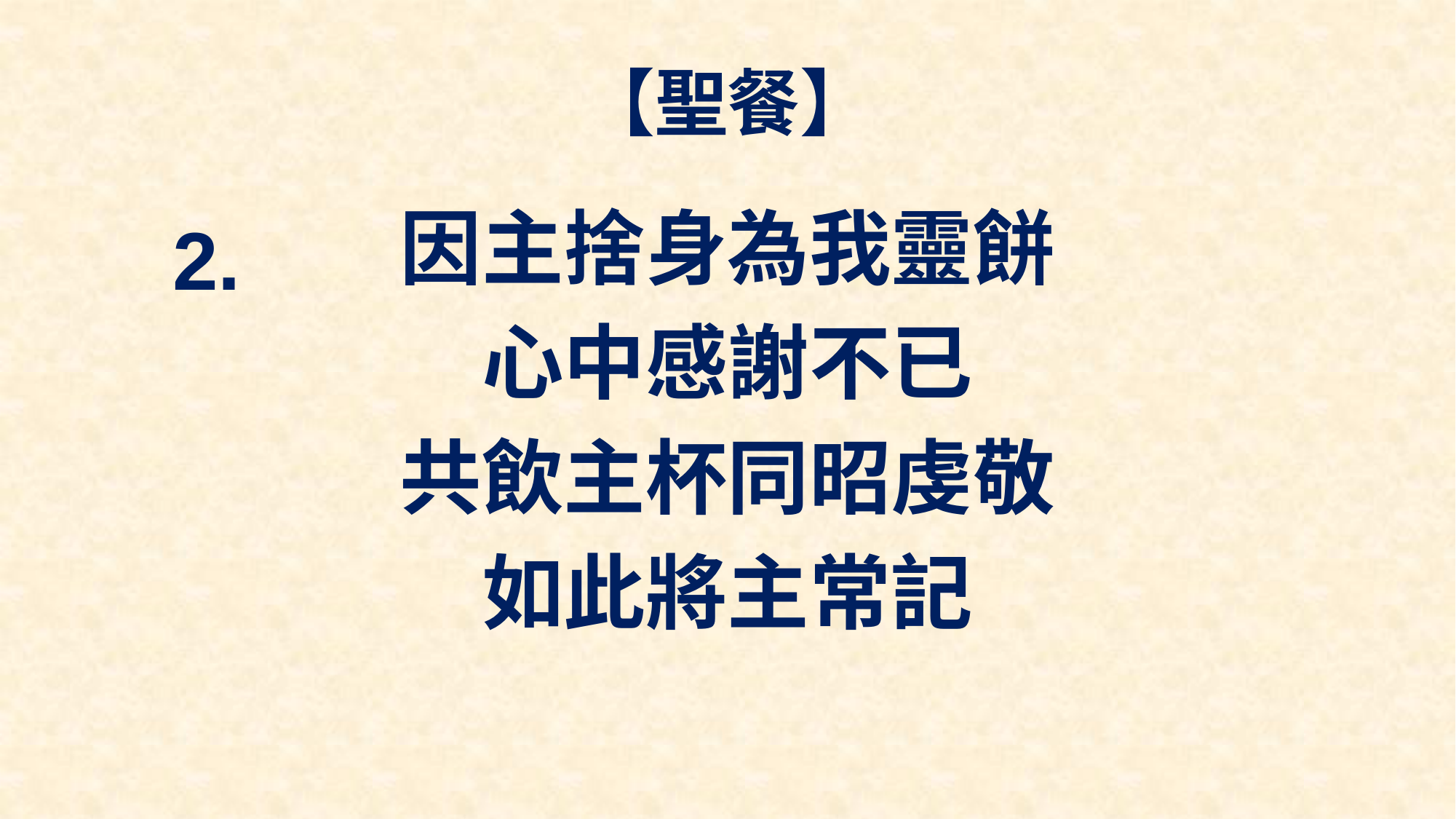

# 【聖餐】
因主捨身為我靈餅
心中感謝不已
共飲主杯同昭虔敬
如此將主常記
2.